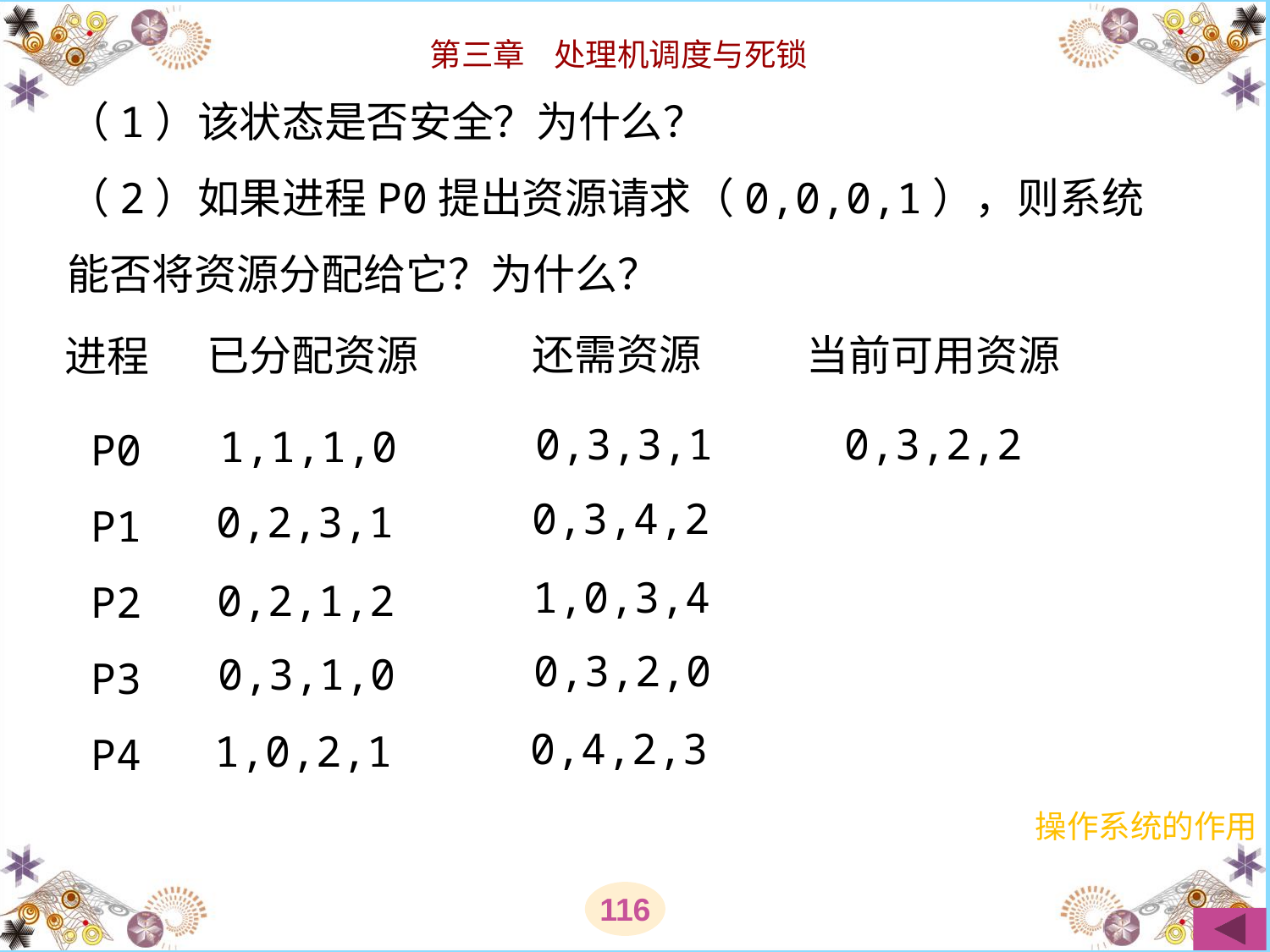

# （1）该状态是否安全？为什么？ （2）如果进程P0提出资源请求（0,0,0,1），则系统能否将资源分配给它？为什么？
还需资源
已分配资源
当前可用资源
进程
0,3,2,2
0,3,3,1
1,1,1,0
P0
P1
P2
P3
P4
0,3,4,2
0,2,3,1
1,0,3,4
0,2,1,2
0,3,2,0
0,3,1,0
0,4,2,3
1,0,2,1
操作系统的作用